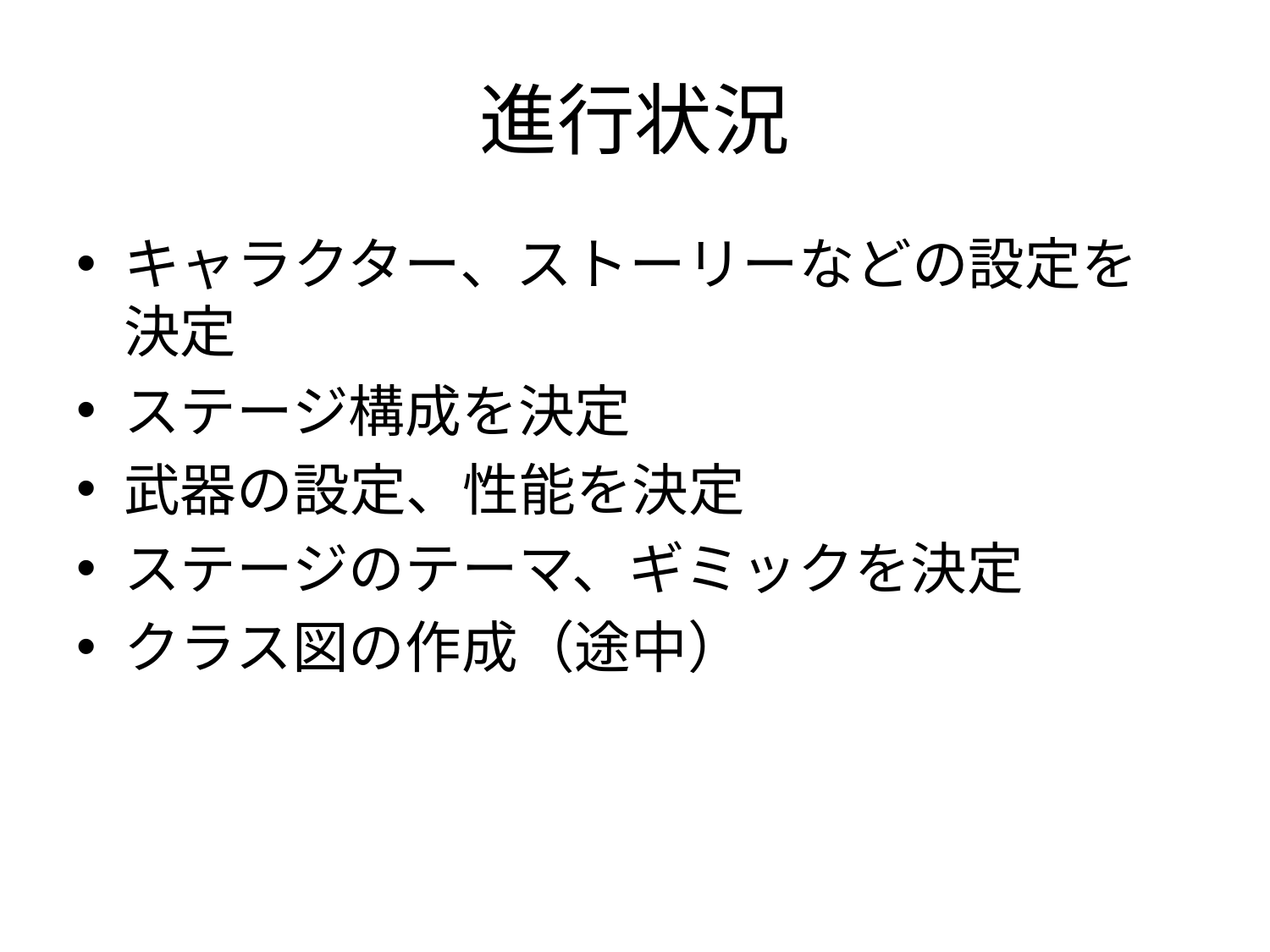

# 進行状況
キャラクター、ストーリーなどの設定を決定
ステージ構成を決定
武器の設定、性能を決定
ステージのテーマ、ギミックを決定
クラス図の作成（途中）